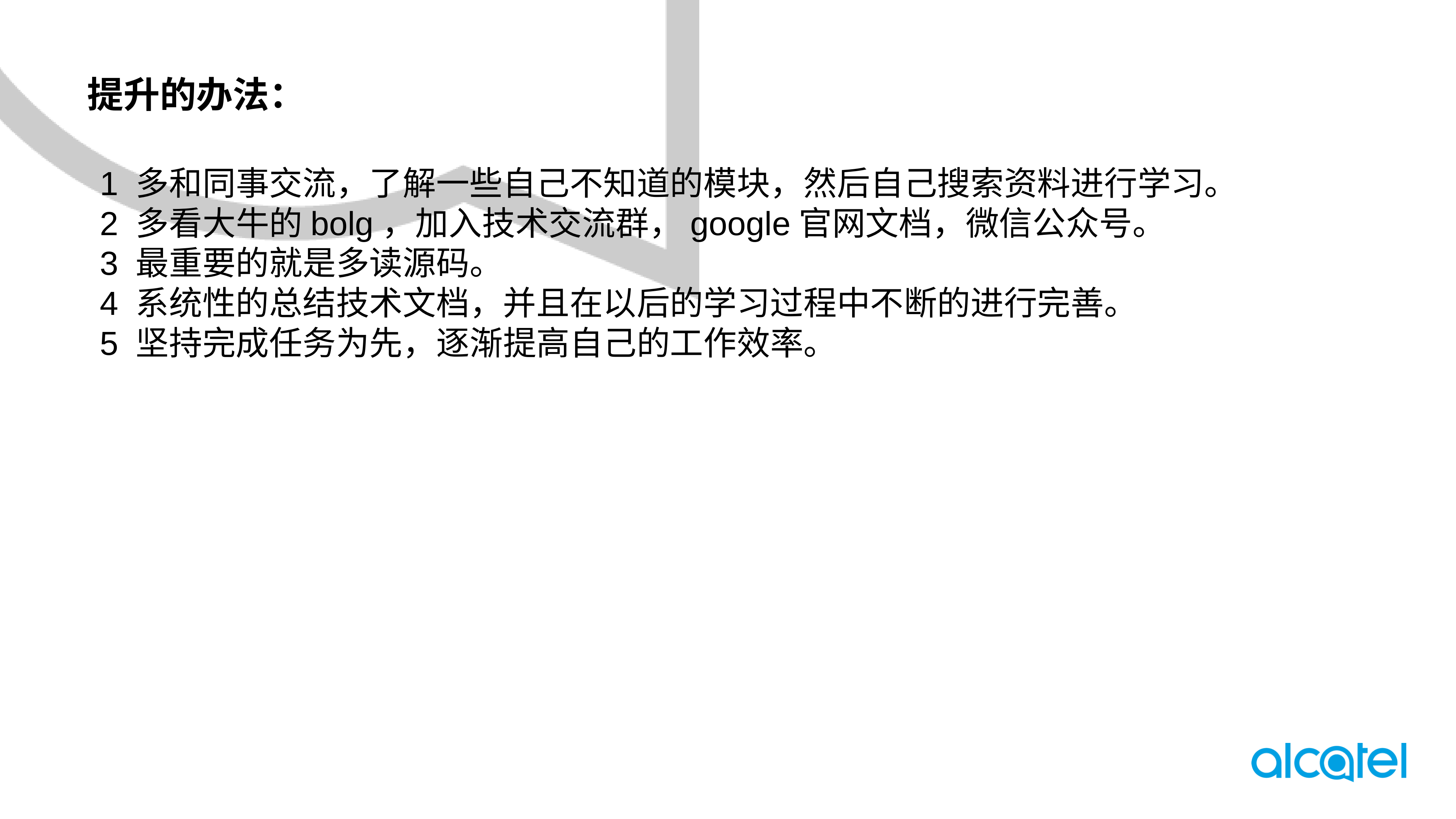

提升的办法：
1 多和同事交流，了解一些自己不知道的模块，然后自己搜索资料进行学习。
2 多看大牛的bolg，加入技术交流群，google官网文档，微信公众号。
3 最重要的就是多读源码。
4 系统性的总结技术文档，并且在以后的学习过程中不断的进行完善。
5 坚持完成任务为先，逐渐提高自己的工作效率。